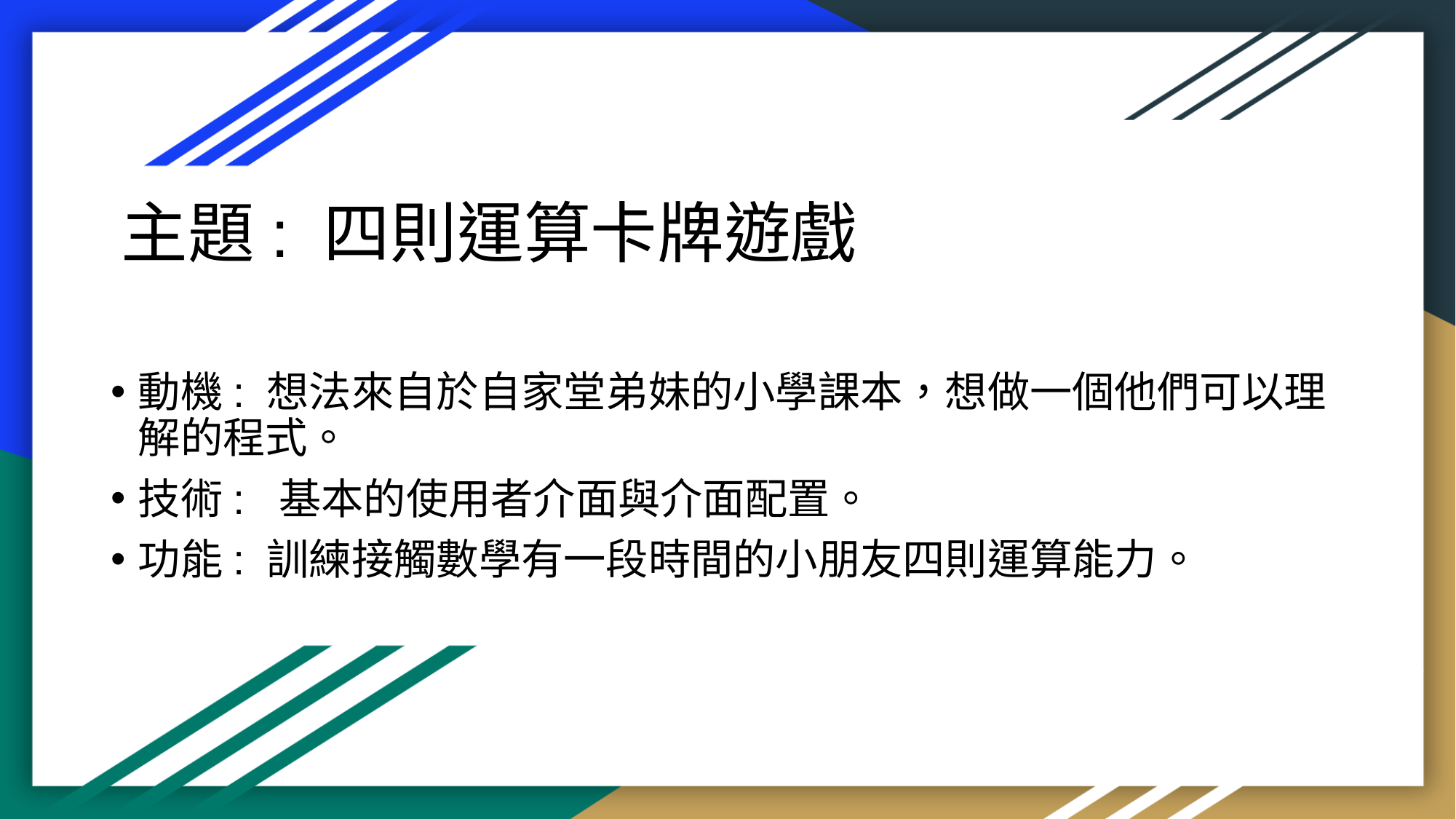

# 主題: 四則運算卡牌遊戲
動機: 想法來自於自家堂弟妹的小學課本，想做一個他們可以理解的程式。
技術:  基本的使用者介面與介面配置。
功能: 訓練接觸數學有一段時間的小朋友四則運算能力。